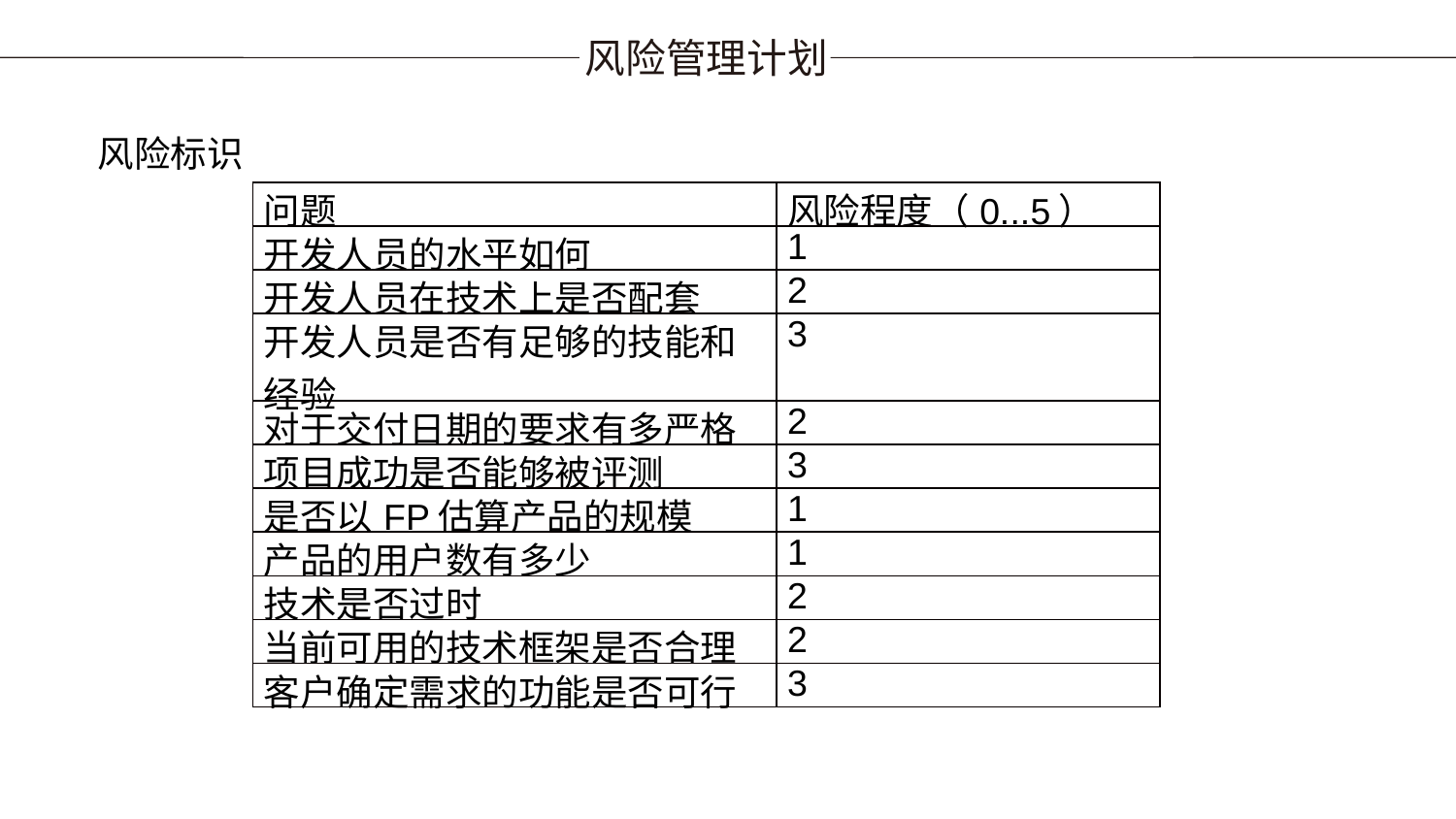

风险管理计划

风险标识
| 问题 | 风险程度（0...5） |
| --- | --- |
| 开发人员的水平如何 | 1 |
| 开发人员在技术上是否配套 | 2 |
| 开发人员是否有足够的技能和经验 | 3 |
| 对于交付日期的要求有多严格 | 2 |
| 项目成功是否能够被评测 | 3 |
| 是否以FP估算产品的规模 | 1 |
| 产品的用户数有多少 | 1 |
| 技术是否过时 | 2 |
| 当前可用的技术框架是否合理 | 2 |
| 客户确定需求的功能是否可行 | 3 |